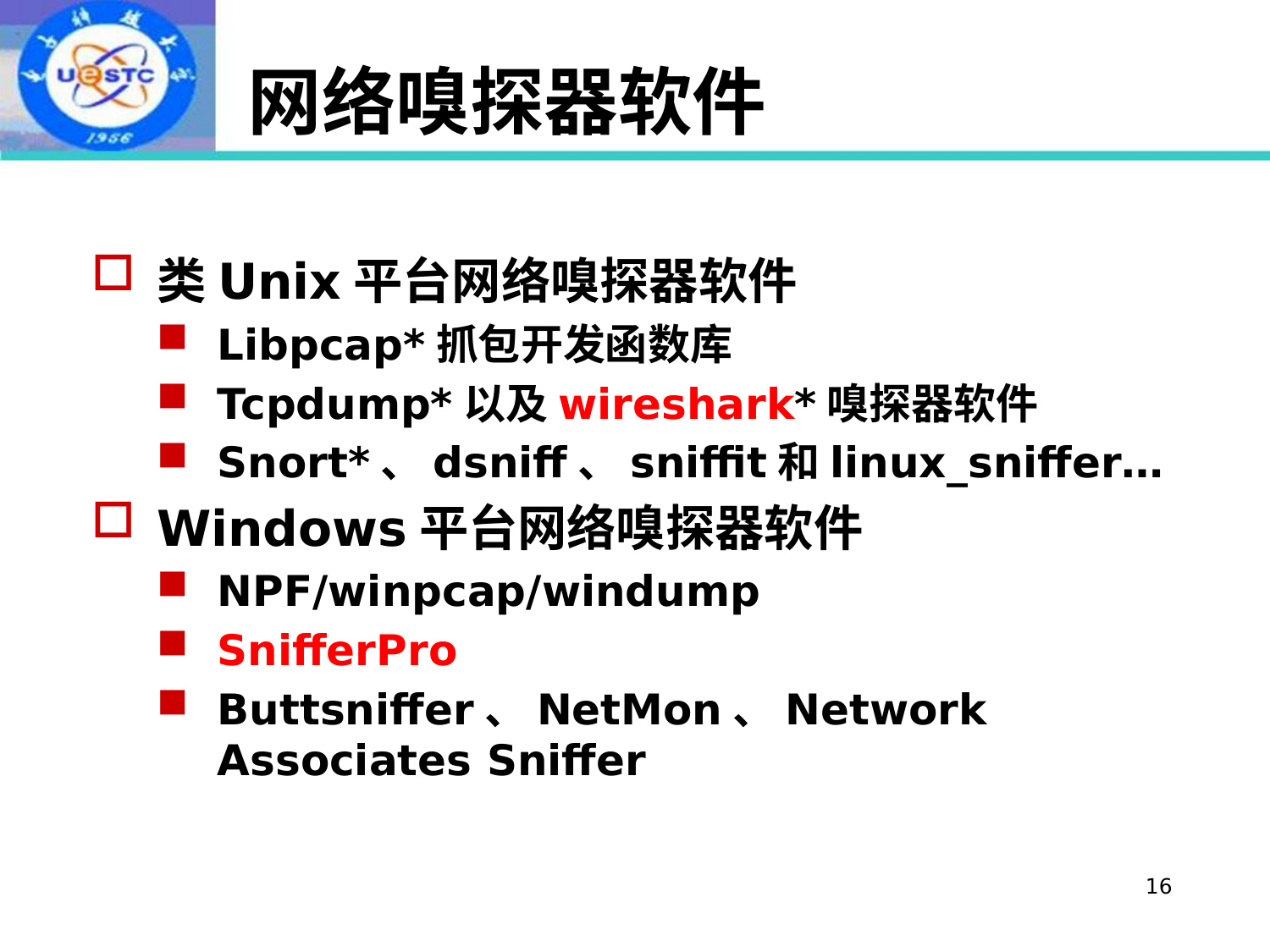

# 网络嗅探器软件
类Unix平台网络嗅探器软件
Libpcap*抓包开发函数库
Tcpdump*以及wireshark*嗅探器软件
Snort*、dsniff、sniffit和linux_sniffer…
Windows平台网络嗅探器软件
NPF/winpcap/windump
SnifferPro
Buttsniffer、NetMon、Network Associates Sniffer
16